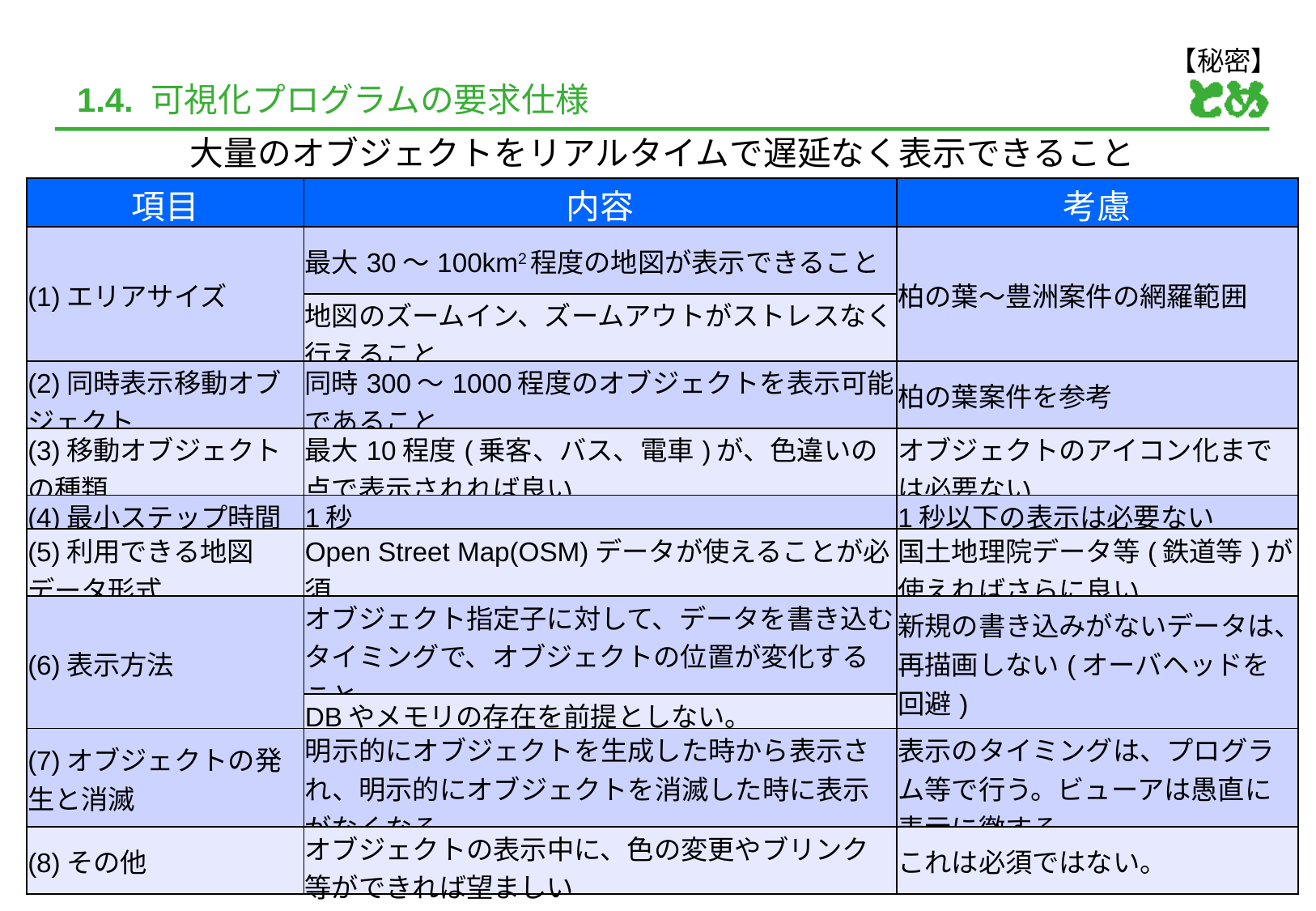

【秘密】
# 1.4. 可視化プログラムの要求仕様
大量のオブジェクトをリアルタイムで遅延なく表示できること
| 項目 | 内容 | 考慮 |
| --- | --- | --- |
| (1)エリアサイズ | 最大30～100km2程度の地図が表示できること | 柏の葉～豊洲案件の網羅範囲 |
|  | 地図のズームイン、ズームアウトがストレスなく行えること |  |
| (2)同時表示移動オブジェクト | 同時300～1000程度のオブジェクトを表示可能であること | 柏の葉案件を参考 |
| (3)移動オブジェクトの種類 | 最大10程度(乗客、バス、電車)が、色違いの点で表示されれば良い | オブジェクトのアイコン化までは必要ない |
| (4)最小ステップ時間 | 1秒 | 1秒以下の表示は必要ない |
| (5)利用できる地図データ形式 | Open Street Map(OSM)データが使えることが必須 | 国土地理院データ等(鉄道等)が使えればさらに良い |
| (6)表示方法 | オブジェクト指定子に対して、データを書き込むタイミングで、オブジェクトの位置が変化すること | 新規の書き込みがないデータは、再描画しない(オーバヘッドを回避) |
|  | DBやメモリの存在を前提としない。 |  |
| (7)オブジェクトの発生と消滅 | 明示的にオブジェクトを生成した時から表示され、明示的にオブジェクトを消滅した時に表示がなくなる | 表示のタイミングは、プログラム等で行う。ビューアは愚直に表示に徹する |
| (8)その他 | オブジェクトの表示中に、色の変更やブリンク等ができれば望ましい | これは必須ではない。 |